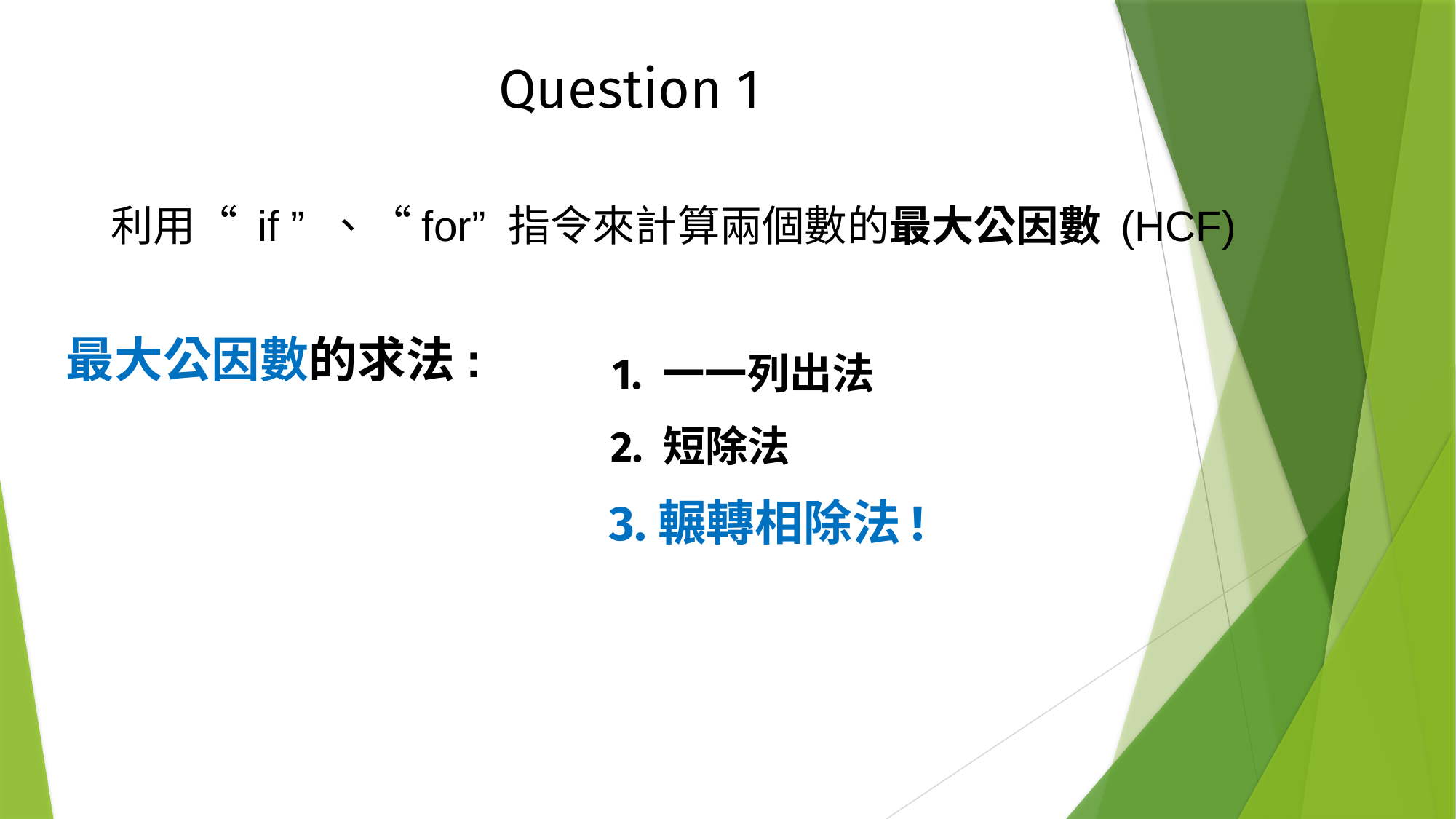

Question 1
利用“ if ” 、“for” 指令來計算兩個數的最大公因數 (HCF)
最大公因數的求法:
1. 一一列出法
2. 短除法
3.輾轉相除法!